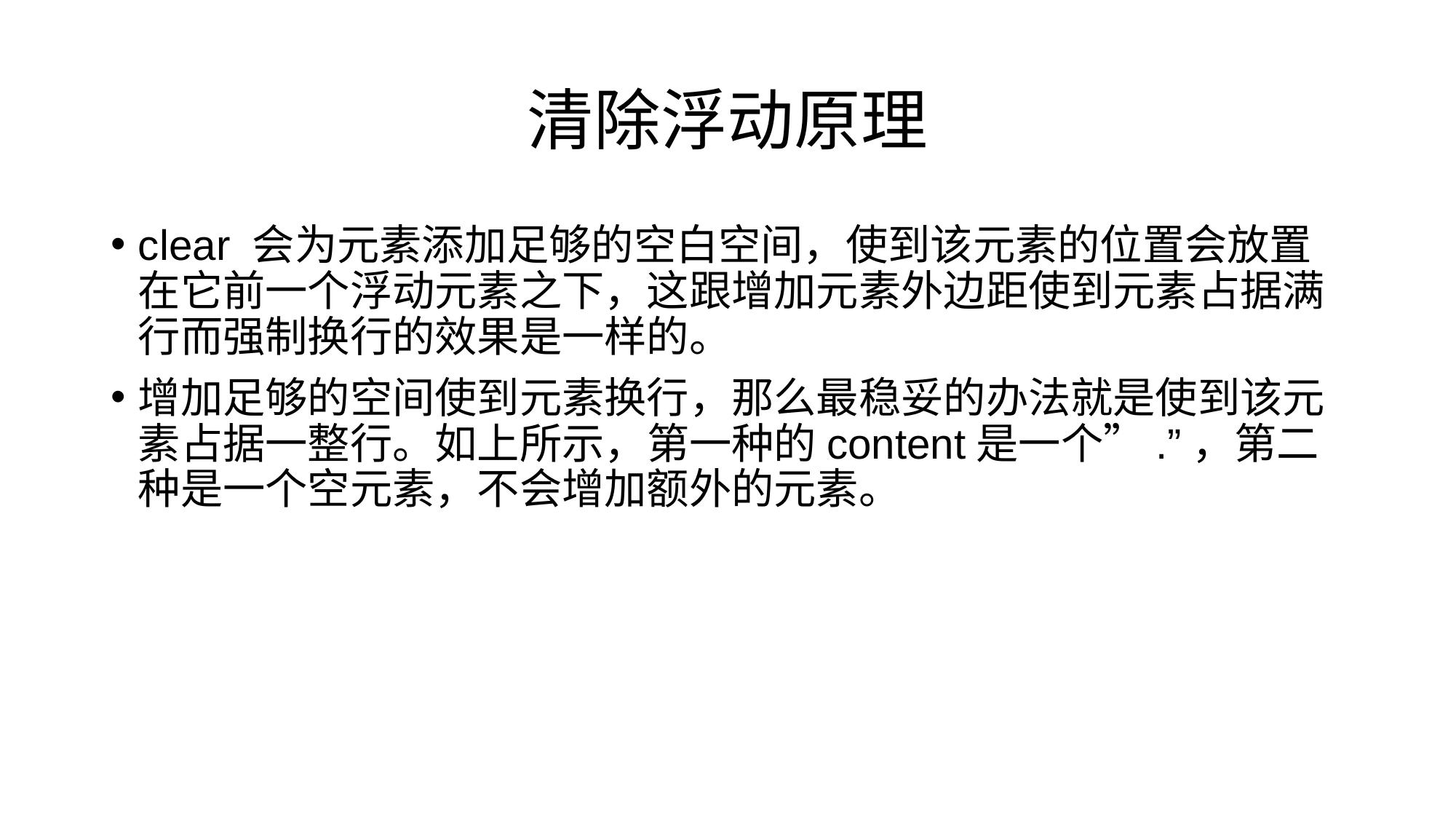

# 清除浮动原理
clear 会为元素添加足够的空白空间，使到该元素的位置会放置在它前一个浮动元素之下，这跟增加元素外边距使到元素占据满行而强制换行的效果是一样的。
增加足够的空间使到元素换行，那么最稳妥的办法就是使到该元素占据一整行。如上所示，第一种的content是一个”.”，第二种是一个空元素，不会增加额外的元素。